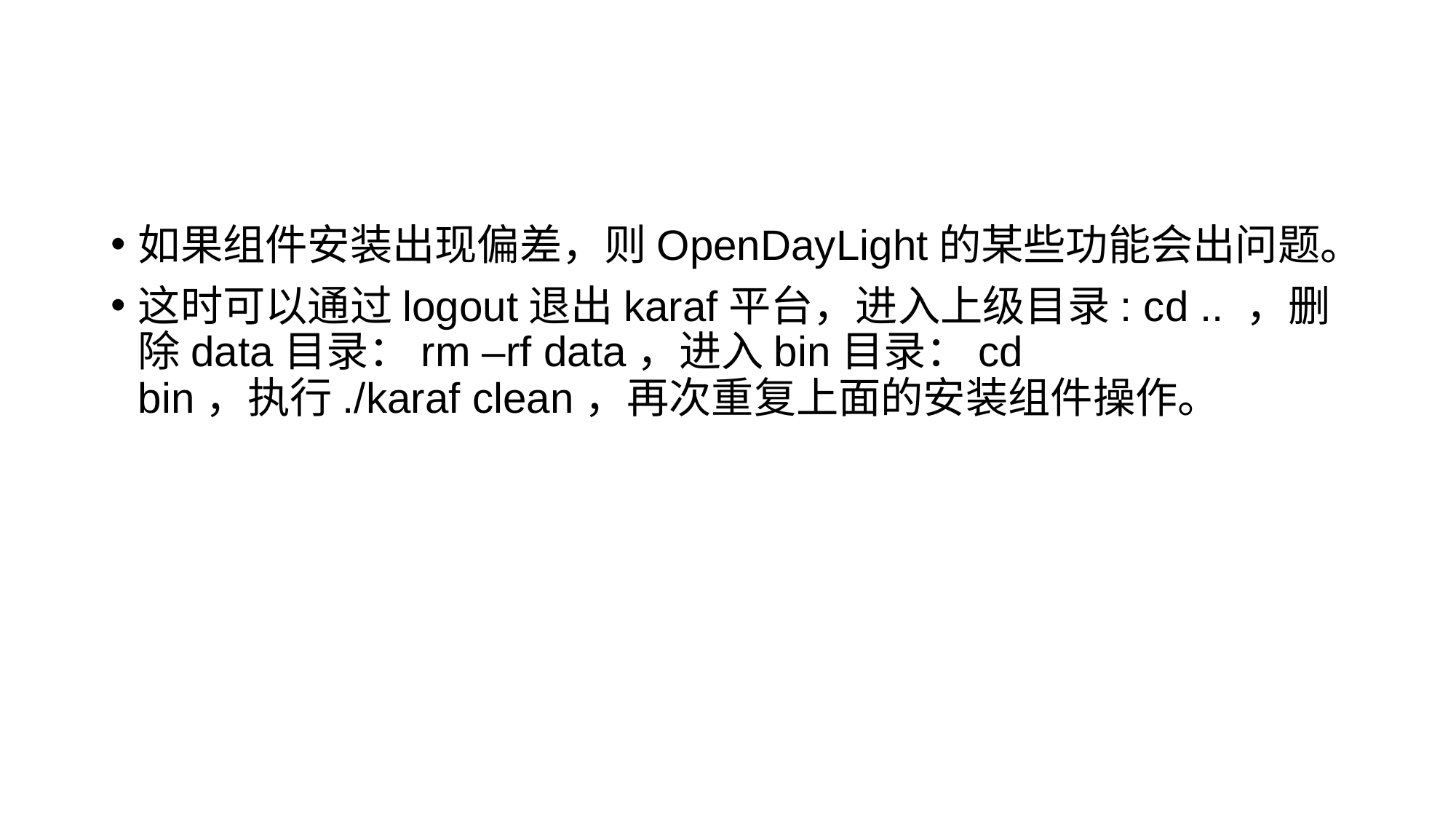

#
如果组件安装出现偏差，则OpenDayLight的某些功能会出问题。
这时可以通过logout退出karaf平台，进入上级目录: cd .. ，删除data目录：rm –rf data，进入bin目录：cd bin，执行./karaf clean，再次重复上面的安装组件操作。